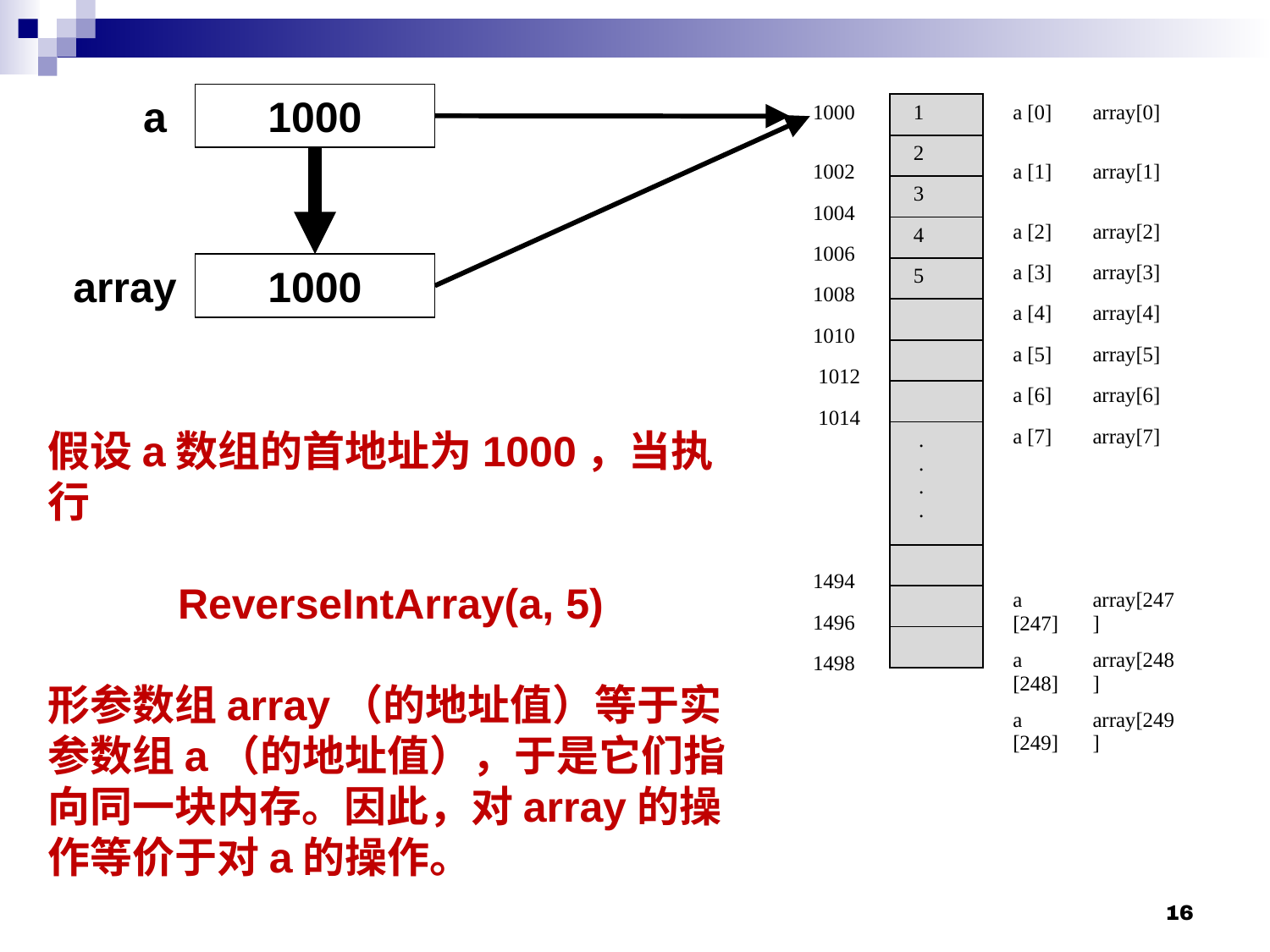

a
1000
| 1000 |
| --- |
| 1002 |
| 1004 |
| 1006 |
| 1008 |
| 1010 |
| 1012 |
| 1014 |
|  |
|  |
|  |
| 1494 |
| 1496 |
| 1498 |
| 1 |
| --- |
| 2 |
| 3 |
| 4 |
| 5 |
|  |
|  |
|  |
| . . . . |
|  |
|  |
|  |
| a [0] |
| --- |
| a [1] |
| a [2] |
| a [3] |
| a [4] |
| a [5] |
| a [6] |
| a [7] |
|  |
|  |
|  |
| a [247] |
| a [248] |
| a [249] |
| array[0] |
| --- |
| array[1] |
| array[2] |
| array[3] |
| array[4] |
| array[5] |
| array[6] |
| array[7] |
|  |
|  |
|  |
| array[247] |
| array[248] |
| array[249] |
array
1000
假设a数组的首地址为1000，当执行

           ReverseIntArray(a, 5)

形参数组array（的地址值）等于实参数组a（的地址值），于是它们指向同一块内存。因此，对array的操作等价于对a的操作。
16